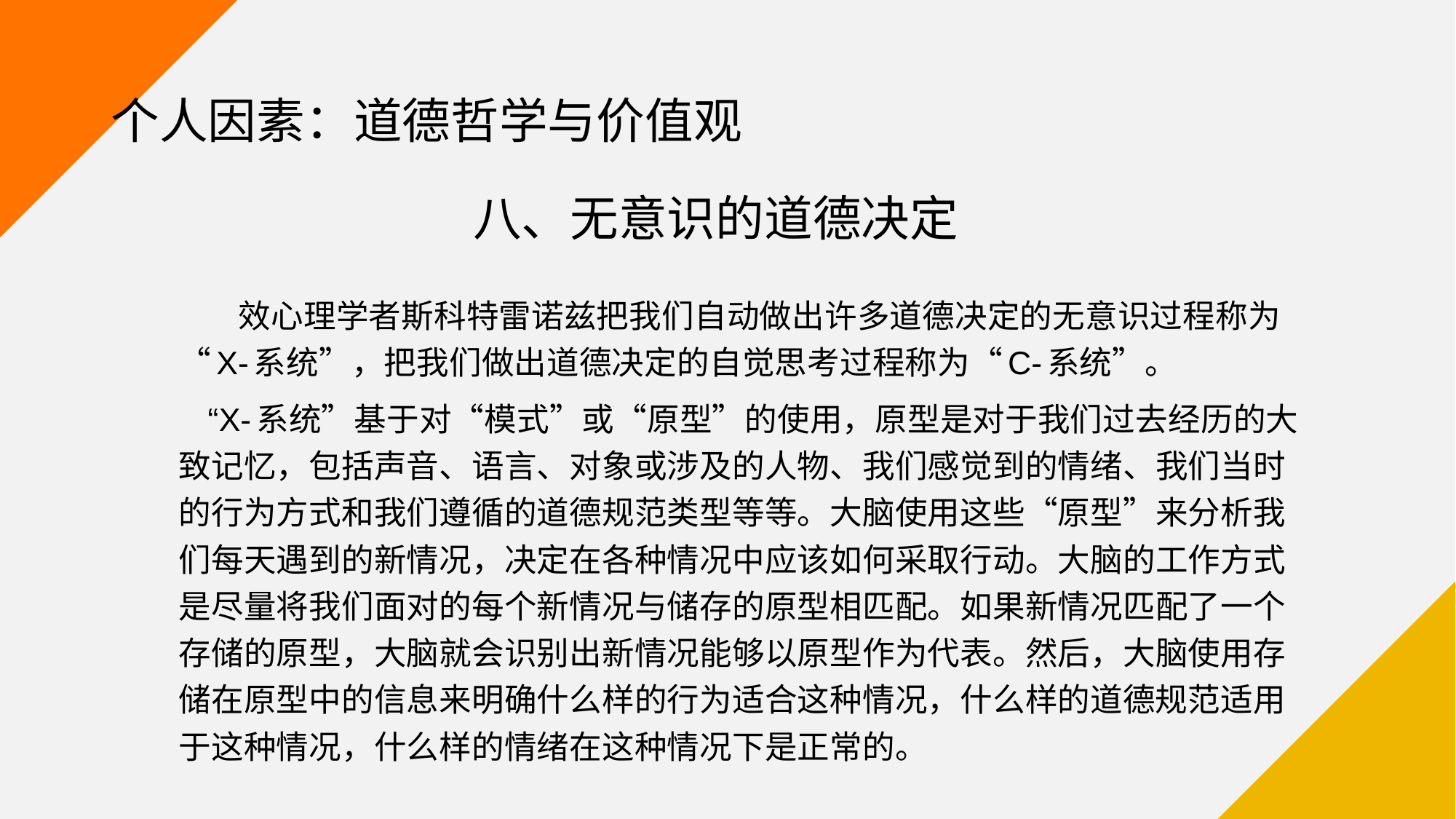

# 个人因素：道德哲学与价值观
八、无意识的道德决定
           效心理学者斯科特雷诺兹把我们自动做出许多道德决定的无意识过程称为“X-系统”，把我们做出道德决定的自觉思考过程称为“C-系统”。
      “X-系统”基于对“模式”或“原型”的使用，原型是对于我们过去经历的大致记忆，包括声音、语言、对象或涉及的人物、我们感觉到的情绪、我们当时的行为方式和我们遵循的道德规范类型等等。大脑使用这些“原型”来分析我们每天遇到的新情况，决定在各种情况中应该如何采取行动。大脑的工作方式是尽量将我们面对的每个新情况与储存的原型相匹配。如果新情况匹配了一个存储的原型，大脑就会识别出新情况能够以原型作为代表。然后，大脑使用存储在原型中的信息来明确什么样的行为适合这种情况，什么样的道德规范适用于这种情况，什么样的情绪在这种情况下是正常的。